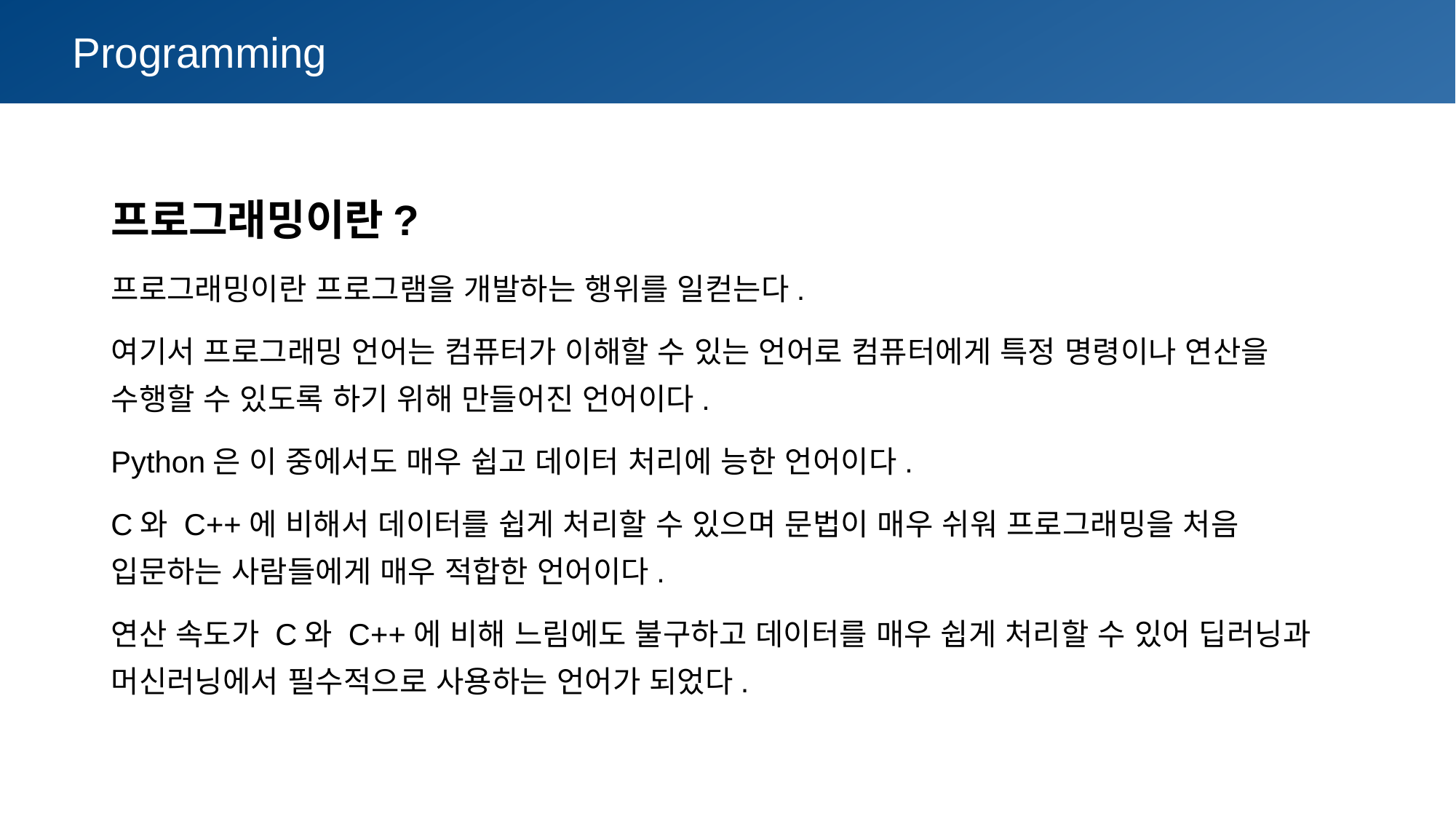

Programming
프로그래밍이란?
프로그래밍이란 프로그램을 개발하는 행위를 일컫는다.
여기서 프로그래밍 언어는 컴퓨터가 이해할 수 있는 언어로 컴퓨터에게 특정 명령이나 연산을 수행할 수 있도록 하기 위해 만들어진 언어이다.
Python은 이 중에서도 매우 쉽고 데이터 처리에 능한 언어이다.
C와 C++에 비해서 데이터를 쉽게 처리할 수 있으며 문법이 매우 쉬워 프로그래밍을 처음 입문하는 사람들에게 매우 적합한 언어이다.
연산 속도가 C와 C++에 비해 느림에도 불구하고 데이터를 매우 쉽게 처리할 수 있어 딥러닝과 머신러닝에서 필수적으로 사용하는 언어가 되었다.